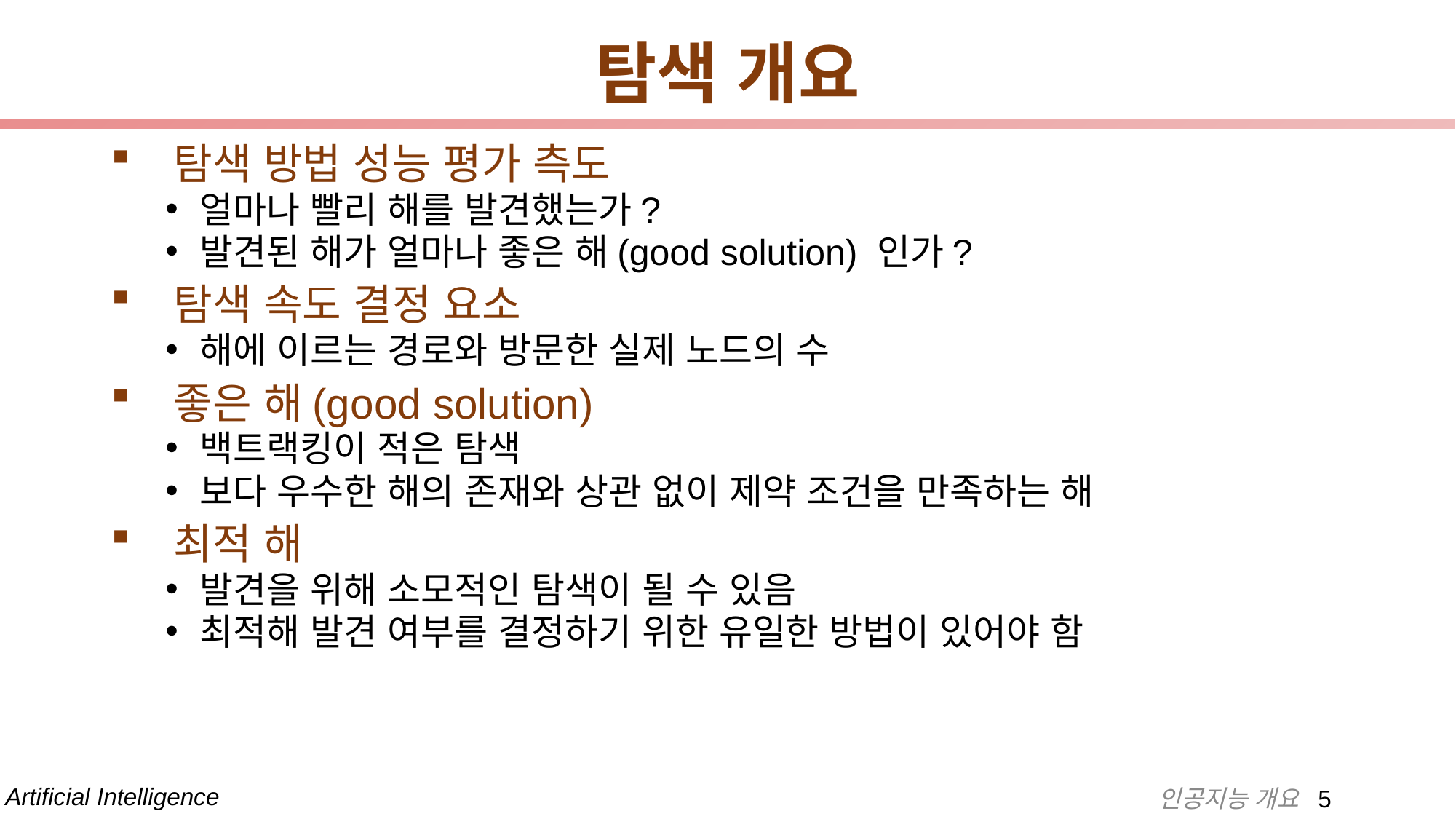

# 탐색 개요
 탐색 방법 성능 평가 측도
얼마나 빨리 해를 발견했는가?
발견된 해가 얼마나 좋은 해(good solution) 인가?
 탐색 속도 결정 요소
해에 이르는 경로와 방문한 실제 노드의 수
 좋은 해(good solution)
백트랙킹이 적은 탐색
보다 우수한 해의 존재와 상관 없이 제약 조건을 만족하는 해
 최적 해
발견을 위해 소모적인 탐색이 될 수 있음
최적해 발견 여부를 결정하기 위한 유일한 방법이 있어야 함